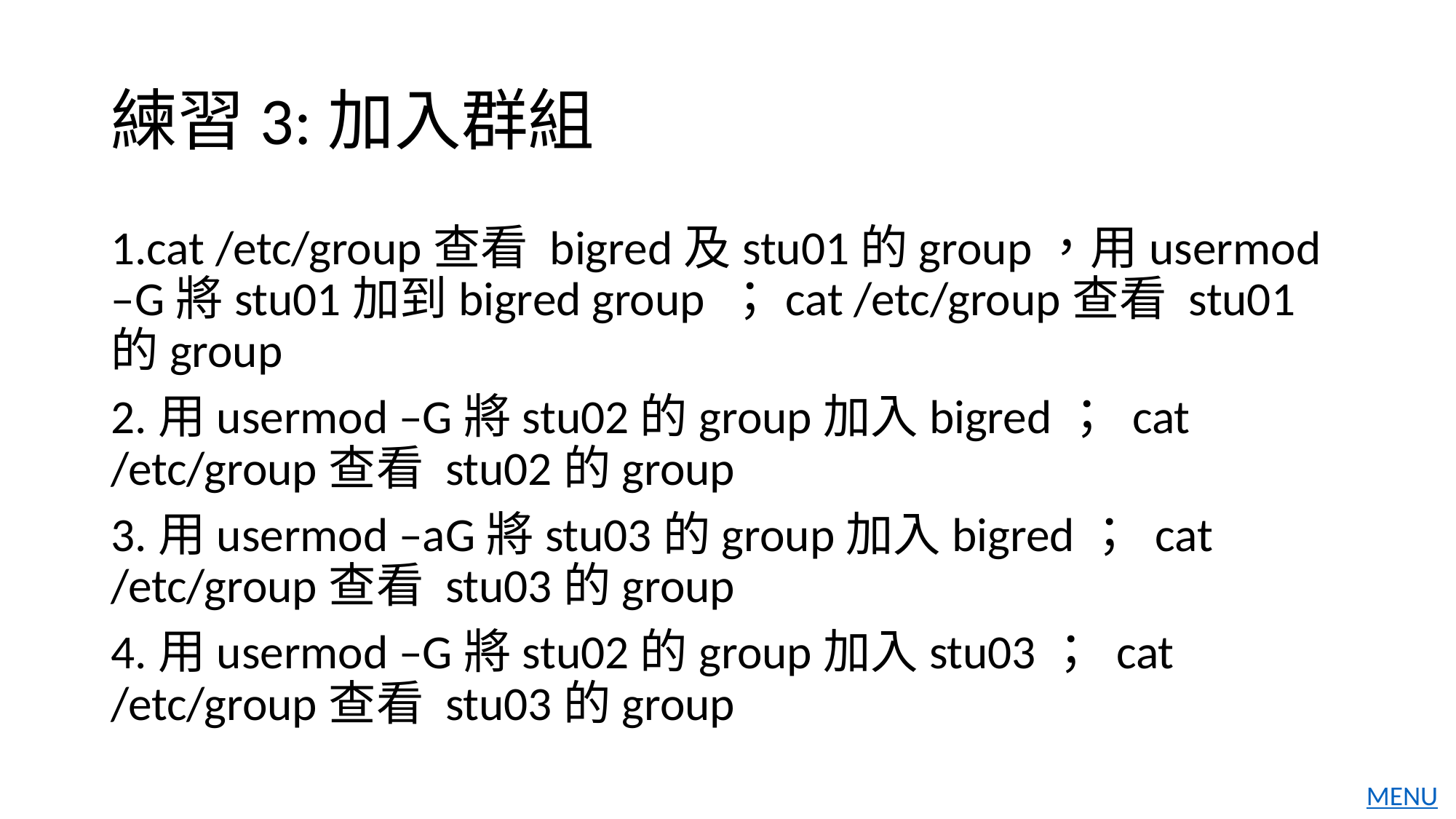

# 練習3:加入群組
1.cat /etc/group查看 bigred及stu01的group，用usermod –G將stu01加到bigred group ；cat /etc/group查看 stu01的group
2.用usermod –G將stu02的group加入bigred； cat /etc/group查看 stu02的group
3.用usermod –aG將stu03的group加入bigred； cat /etc/group查看 stu03的group
4.用usermod –G將stu02的group加入stu03； cat /etc/group查看 stu03的group